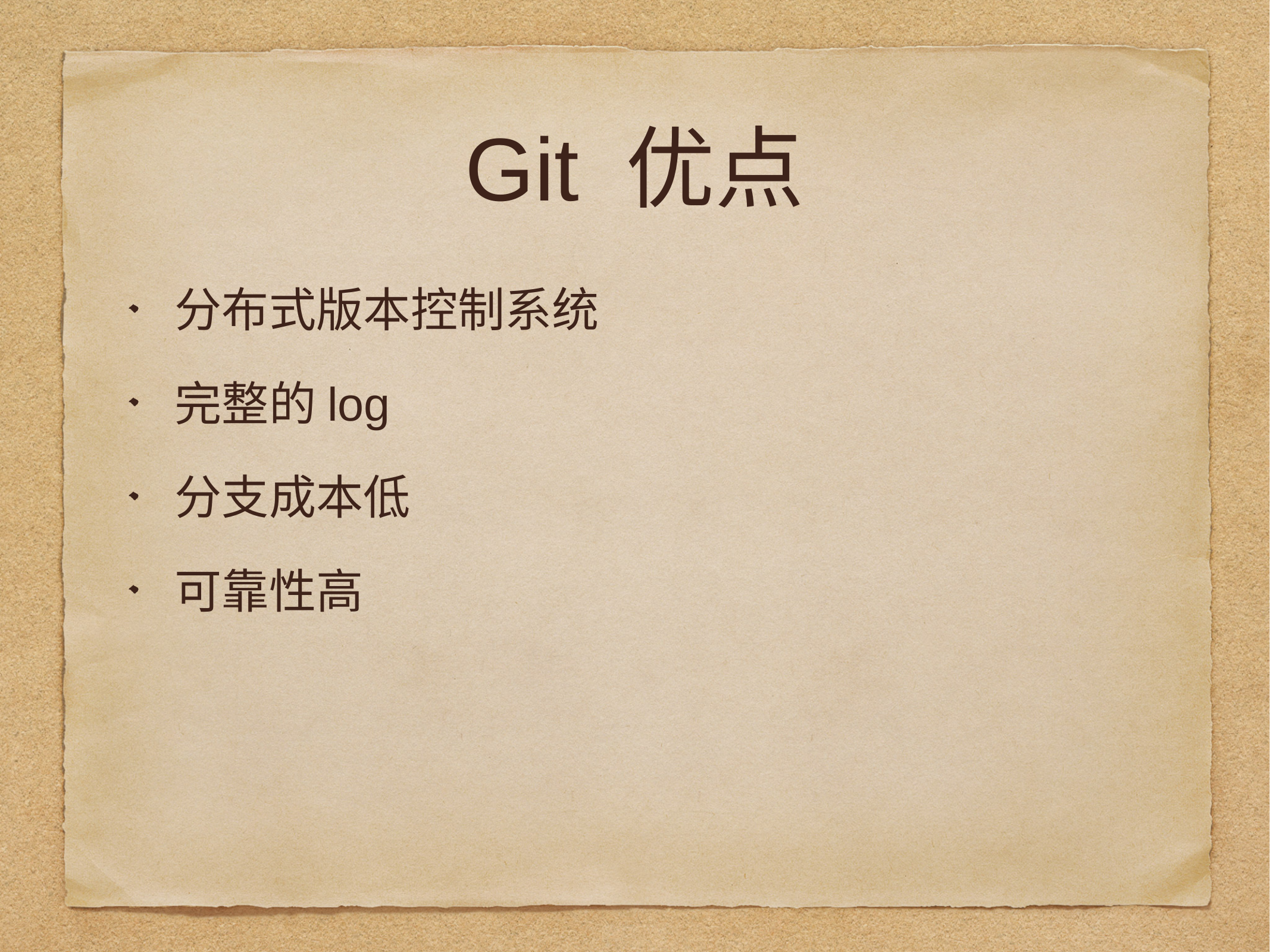

# Git 优点
分布式版本控制系统
完整的log
分支成本低
可靠性高